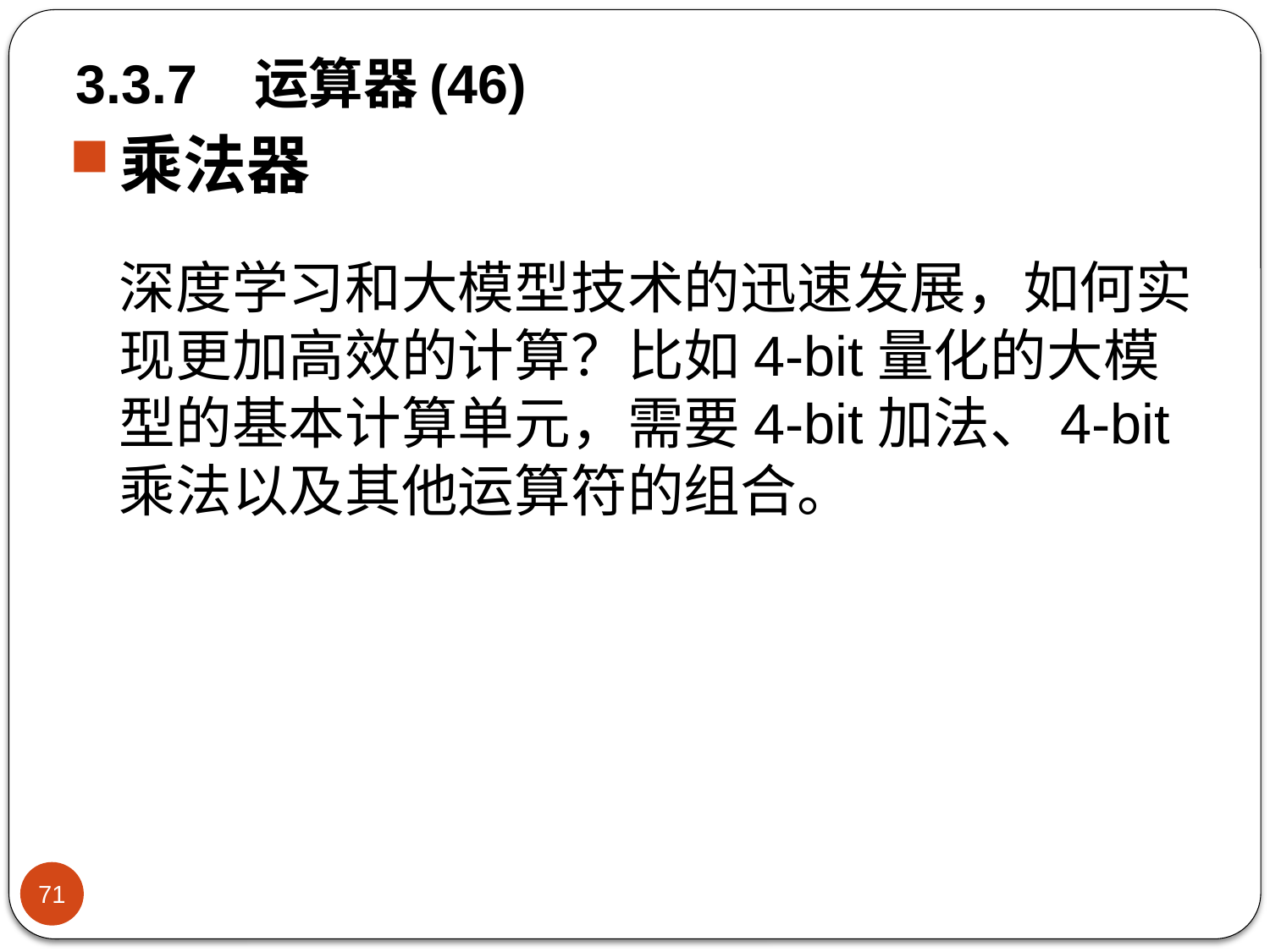

3.3.7   运算器(46)
乘法器
深度学习和大模型技术的迅速发展，如何实现更加高效的计算？比如4-bit量化的大模型的基本计算单元，需要4-bit加法、4-bit乘法以及其他运算符的组合。
71